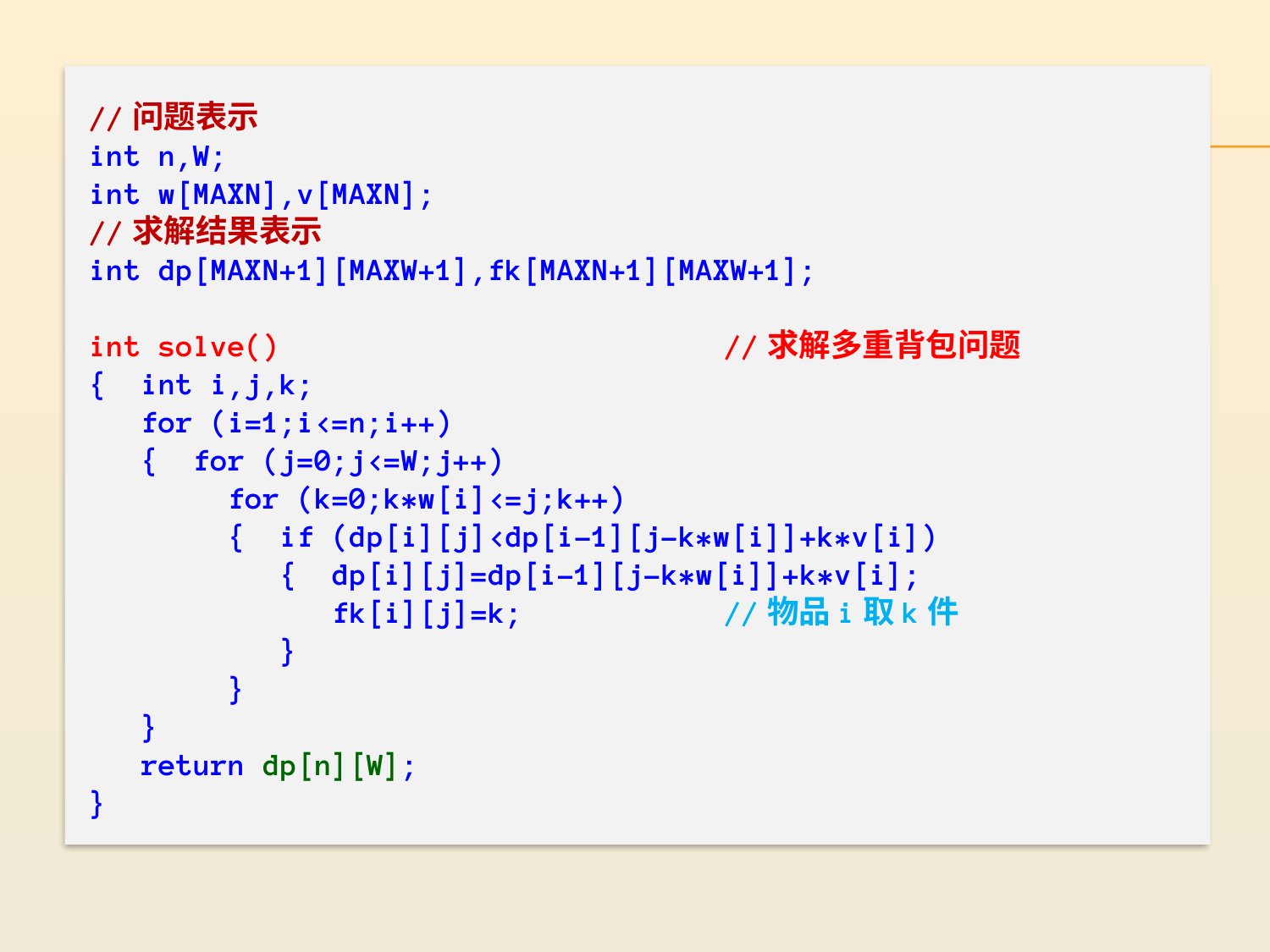

//问题表示
int n,W;
int w[MAXN],v[MAXN];
//求解结果表示
int dp[MAXN+1][MAXW+1],fk[MAXN+1][MAXW+1];
int solve()				//求解多重背包问题
{  int i,j,k;
   for (i=1;i<=n;i++)
   {  for (j=0;j<=W;j++)
        for (k=0;k*w[i]<=j;k++)
        {  if (dp[i][j]<dp[i-1][j-k*w[i]]+k*v[i])
           {  dp[i][j]=dp[i-1][j-k*w[i]]+k*v[i];
              fk[i][j]=k;		//物品i取k件
           }
        }
   }
   return dp[n][W];
}